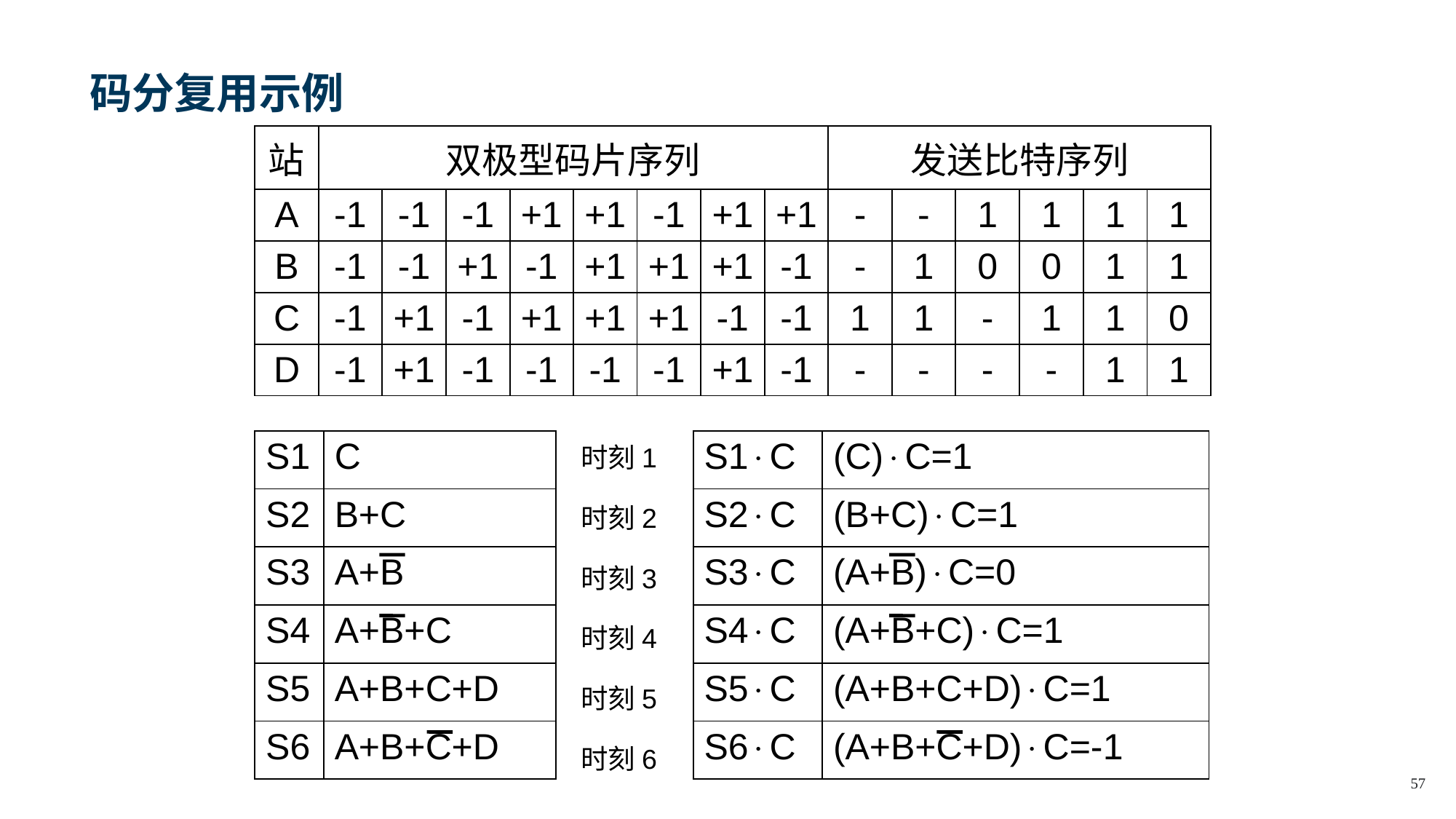

# 码分复用示例
| 站 | 双极型码片序列 |  |  |  |  |  |  |  | 发送比特序列 |  |  |  |  |  |
| --- | --- | --- | --- | --- | --- | --- | --- | --- | --- | --- | --- | --- | --- | --- |
| A | -1 | -1 | -1 | +1 | +1 | -1 | +1 | +1 | - | - | 1 | 1 | 1 | 1 |
| B | -1 | -1 | +1 | -1 | +1 | +1 | +1 | -1 | - | 1 | 0 | 0 | 1 | 1 |
| C | -1 | +1 | -1 | +1 | +1 | +1 | -1 | -1 | 1 | 1 | - | 1 | 1 | 0 |
| D | -1 | +1 | -1 | -1 | -1 | -1 | +1 | -1 | - | - | - | - | 1 | 1 |
| S1 | C |
| --- | --- |
| S2 | B+C |
| S3 | A+B |
| S4 | A+B+C |
| S5 | A+B+C+D |
| S6 | A+B+C+D |
| S1⋅C | (C)⋅C=1 |
| --- | --- |
| S2⋅C | (B+C)⋅C=1 |
| S3⋅C | (A+B)⋅C=0 |
| S4⋅C | (A+B+C)⋅C=1 |
| S5⋅C | (A+B+C+D)⋅C=1 |
| S6⋅C | (A+B+C+D)⋅C=-1 |
时刻1
时刻2

时刻3

时刻4
时刻5

时刻6
57